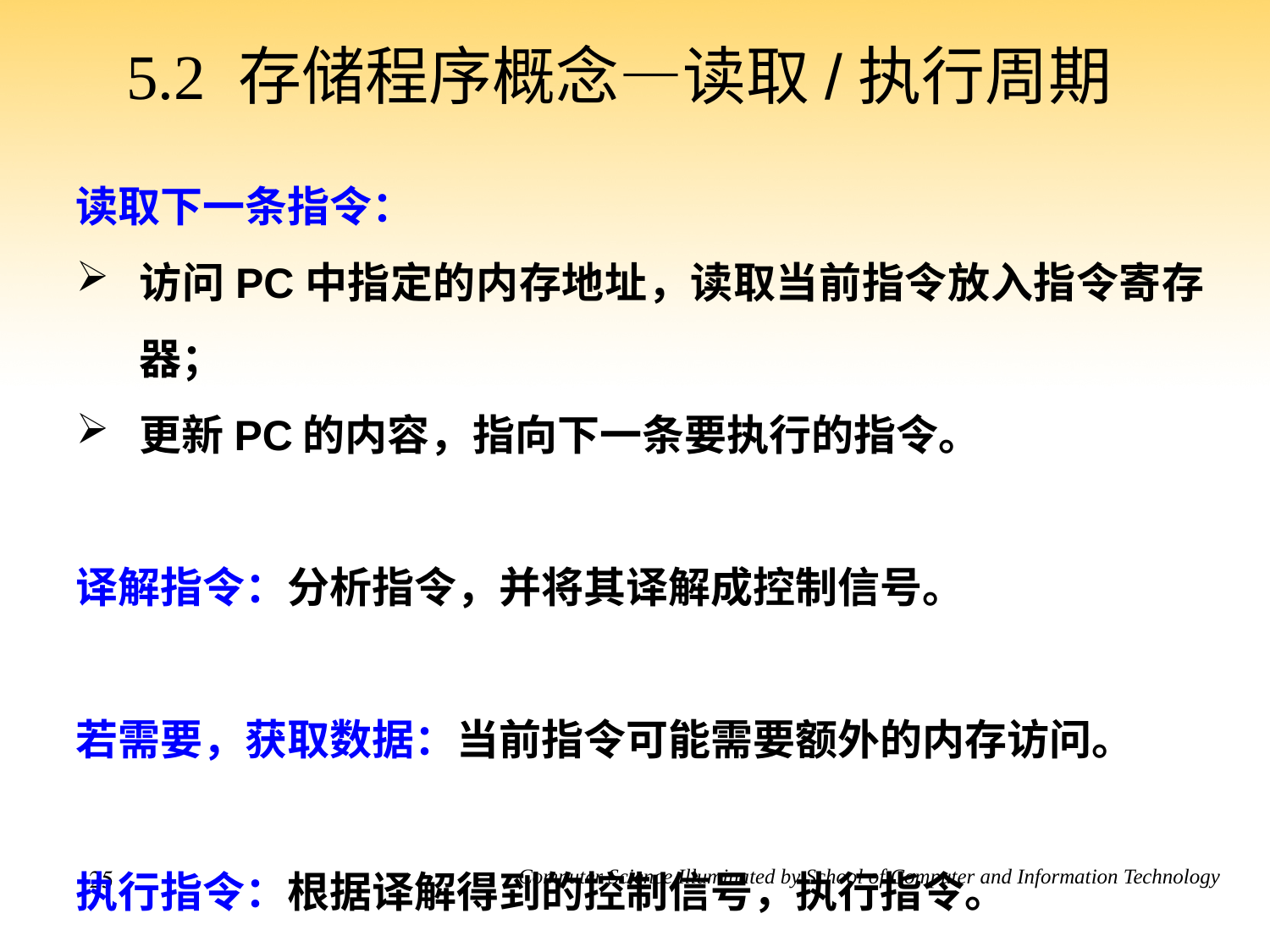

# 5.2 存储程序概念—读取/执行周期
读取下一条指令：
访问PC中指定的内存地址，读取当前指令放入指令寄存器；
更新PC的内容，指向下一条要执行的指令。

译解指令：分析指令，并将其译解成控制信号。

若需要，获取数据：当前指令可能需要额外的内存访问。

执行指令：根据译解得到的控制信号，执行指令。
25